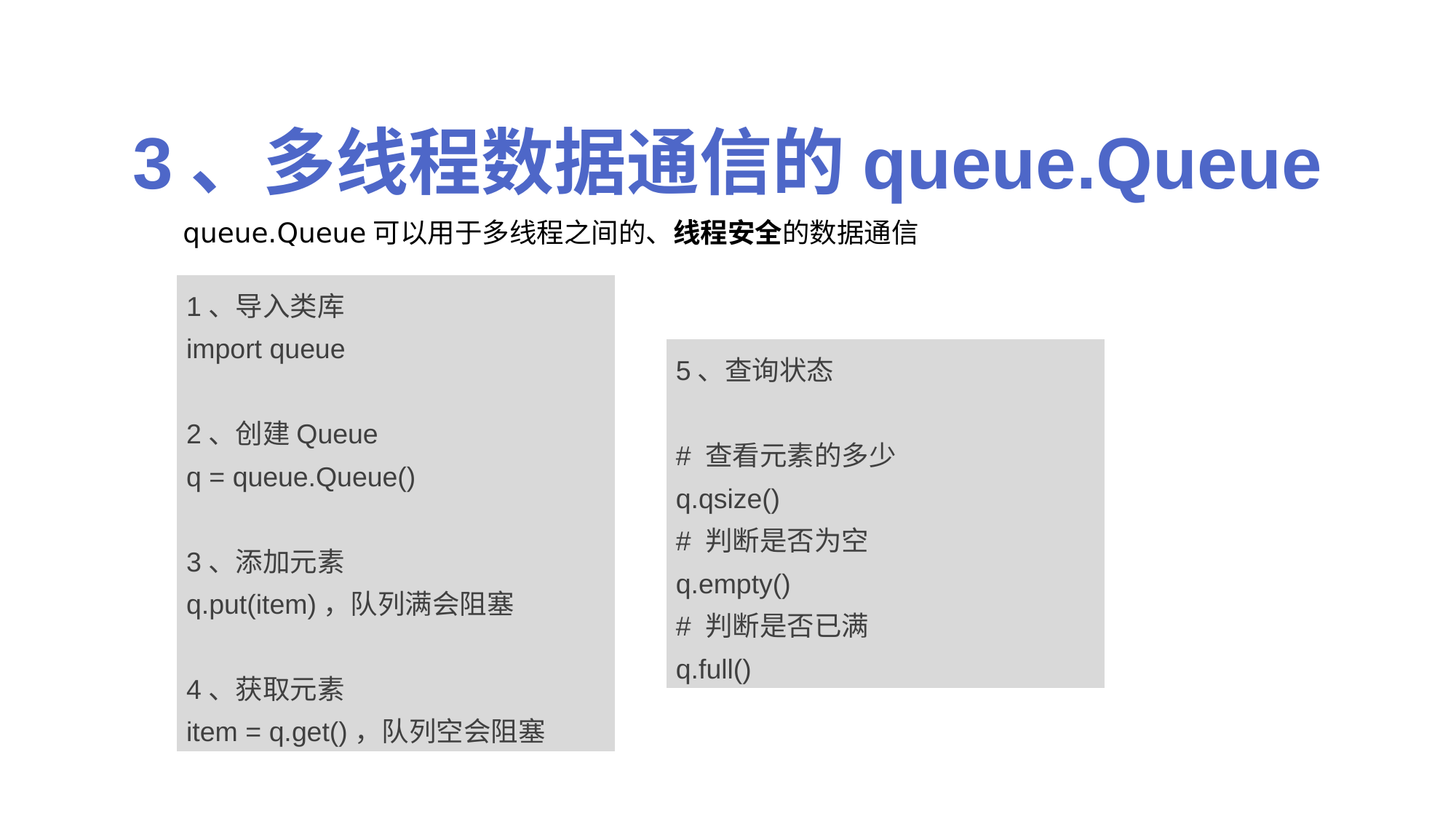

3、多线程数据通信的queue.Queue
queue.Queue可以用于多线程之间的、线程安全的数据通信
1、导入类库
import queue

2、创建Queue
q = queue.Queue()

3、添加元素
q.put(item)，队列满会阻塞

4、获取元素
item = q.get()，队列空会阻塞
5、查询状态

# 查看元素的多少
q.qsize()
# 判断是否为空
q.empty()
# 判断是否已满
q.full()